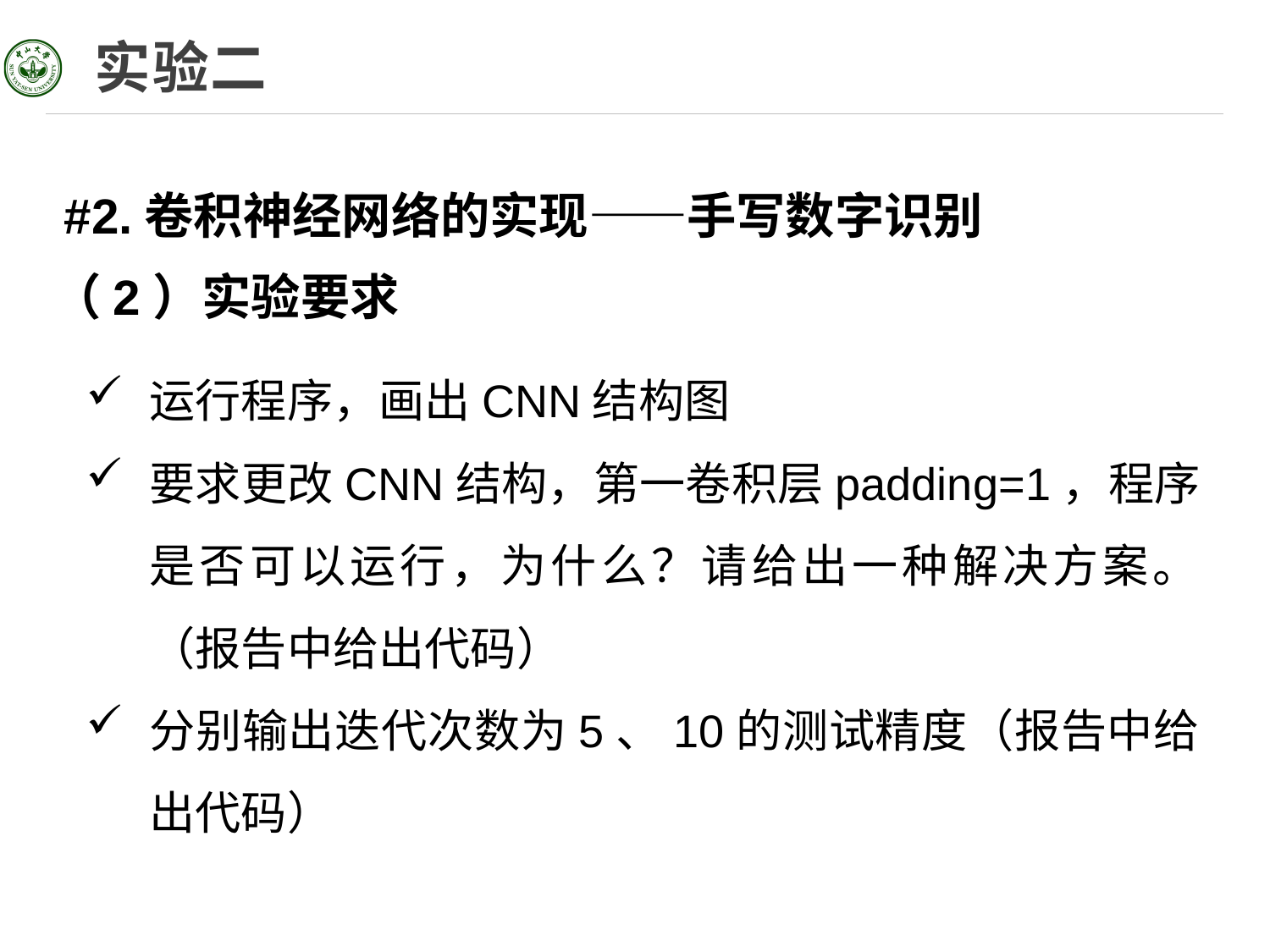

实验二
#2.卷积神经网络的实现——手写数字识别
（2）实验要求
运行程序，画出CNN结构图
要求更改CNN结构，第一卷积层padding=1，程序是否可以运行，为什么？请给出一种解决方案。（报告中给出代码）
分别输出迭代次数为5、10的测试精度（报告中给出代码）